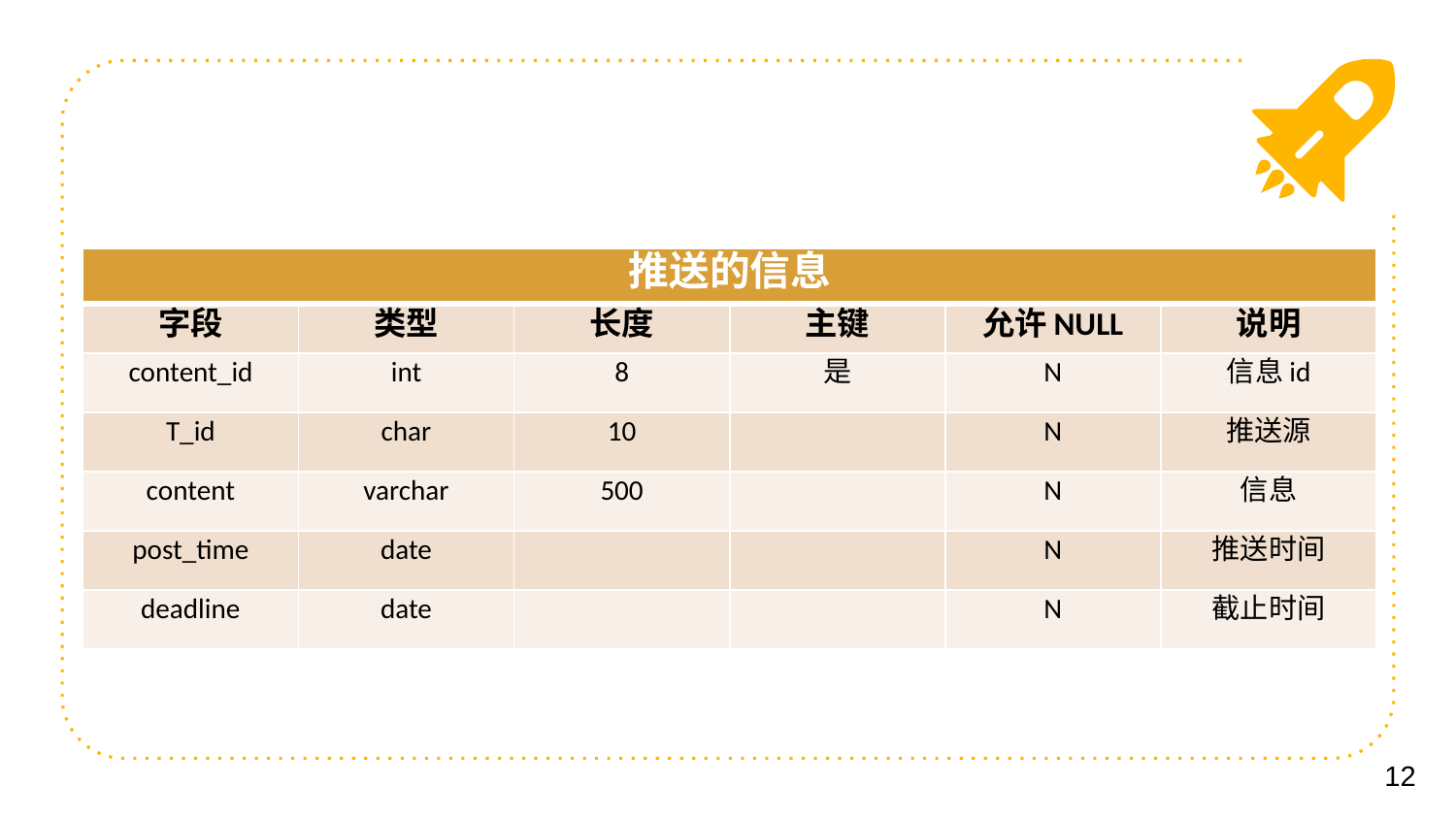

| 推送的信息 |  |  |  |  |  |
| --- | --- | --- | --- | --- | --- |
| 字段 | 类型 | 长度 | 主键 | 允许NULL | 说明 |
| content\_id | int | 8 | 是 | N | 信息id |
| T\_id | char | 10 |  | N | 推送源 |
| content | varchar | 500 |  | N | 信息 |
| post\_time | date |  |  | N | 推送时间 |
| deadline | date |  |  | N | 截止时间 |
12